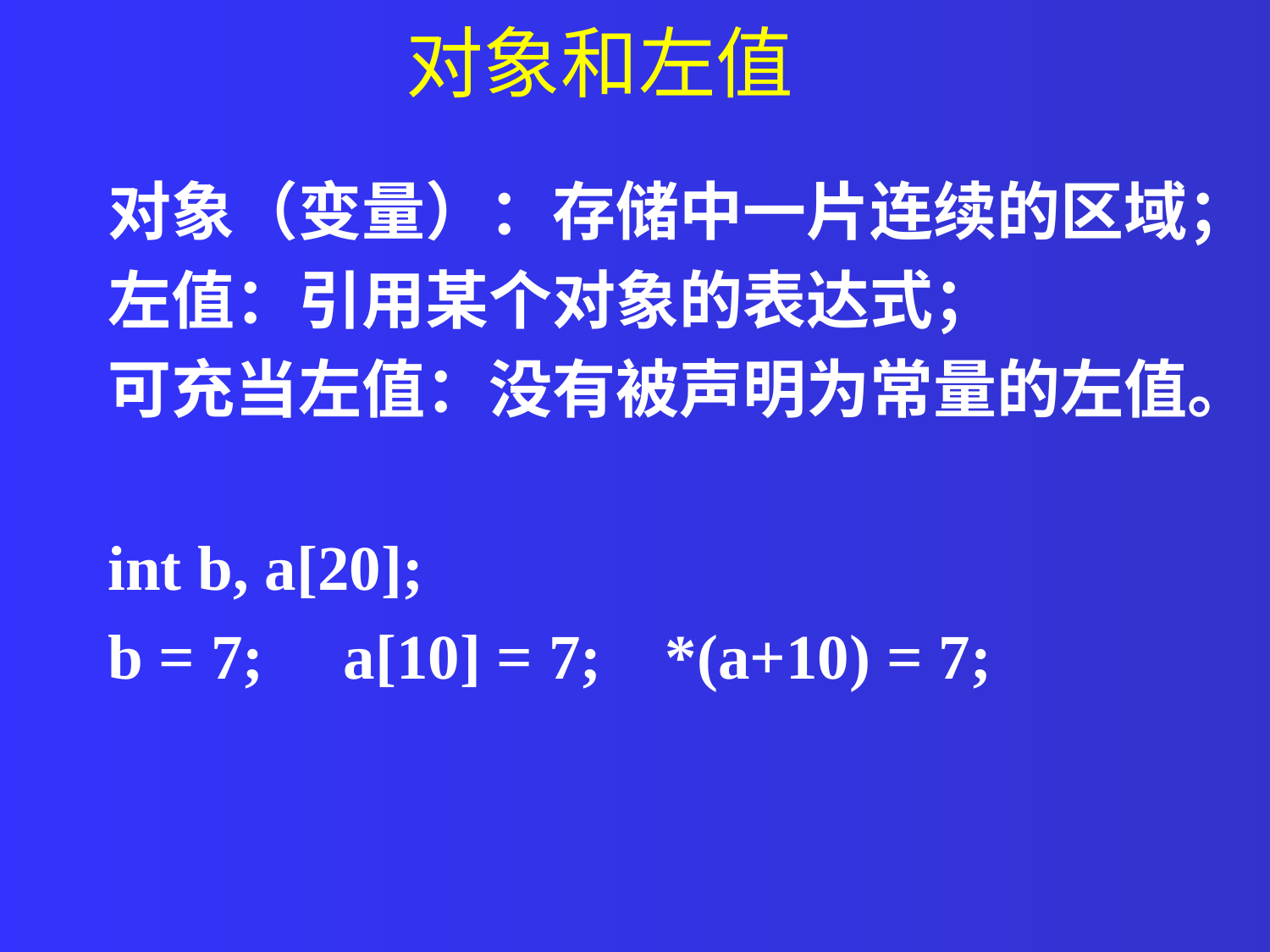

对象和左值

对象（变量）：存储中一片连续的区域；
左值：引用某个对象的表达式；
可充当左值：没有被声明为常量的左值。

int b, a[20];
b = 7;     a[10] = 7;    *(a+10) = 7;